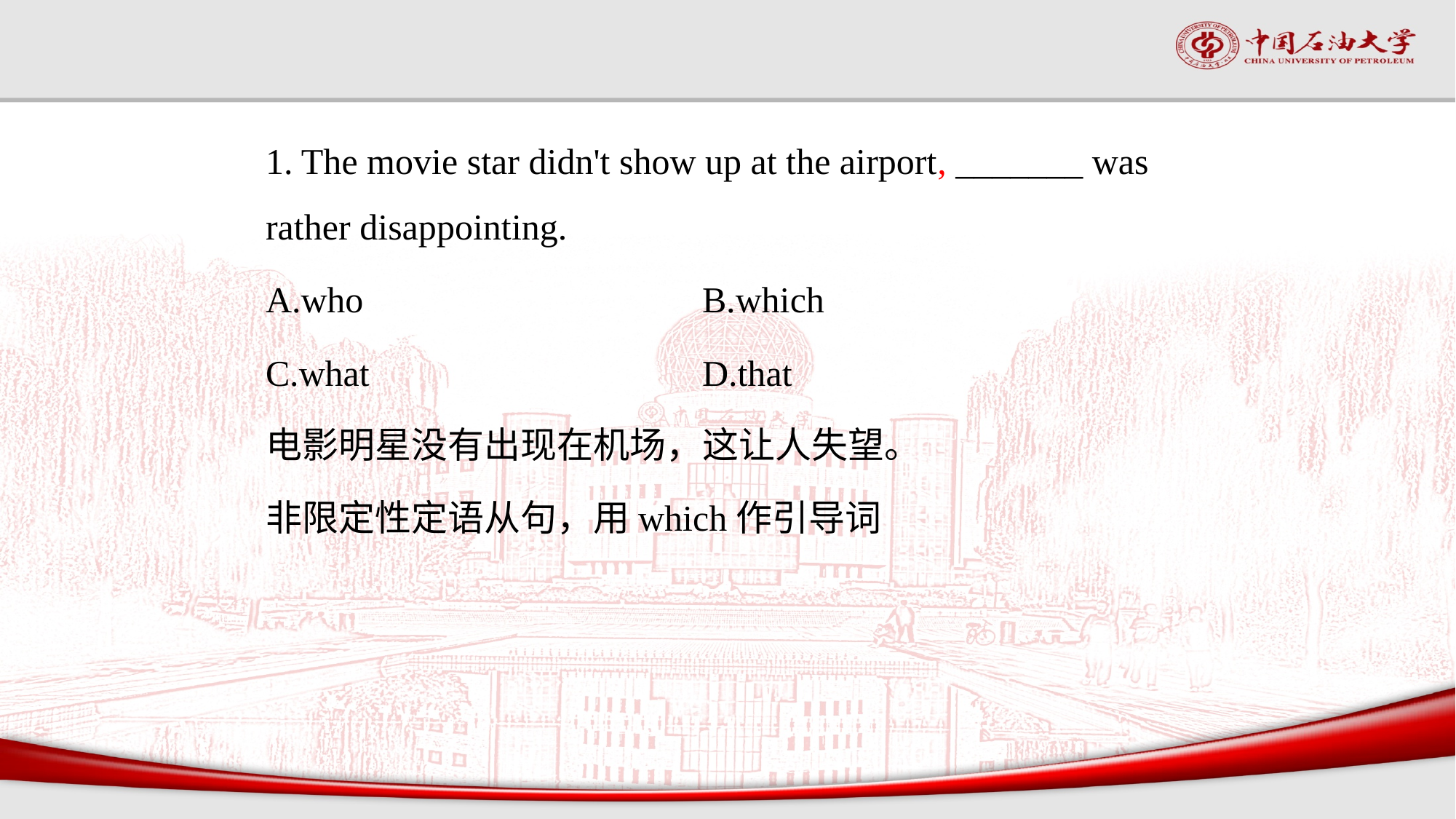

1. The movie star didn't show up at the airport, _______ was rather disappointing.
A.who				B.which
C.what				D.that
电影明星没有出现在机场，这让人失望。
非限定性定语从句，用which作引导词